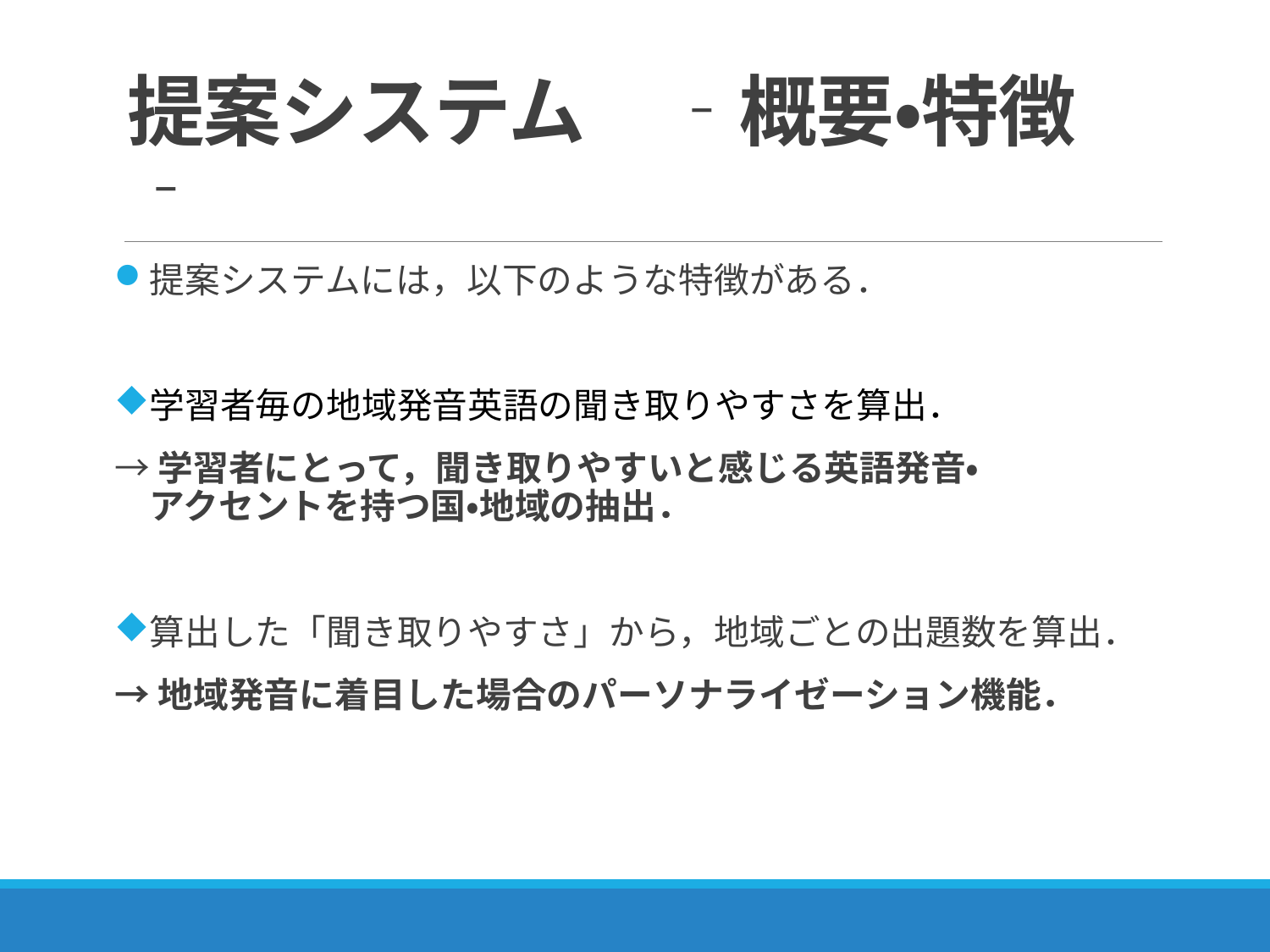

# 提案システム　‐概要・特徴‐
提案システムには，以下のような特徴がある．

学習者毎の地域発音英語の聞き取りやすさを算出．
→学習者にとって，聞き取りやすいと感じる英語発音・　　　　　　アクセントを持つ国・地域の抽出．

算出した「聞き取りやすさ」から，地域ごとの出題数を算出．
→地域発音に着目した場合のパーソナライゼーション機能．
9